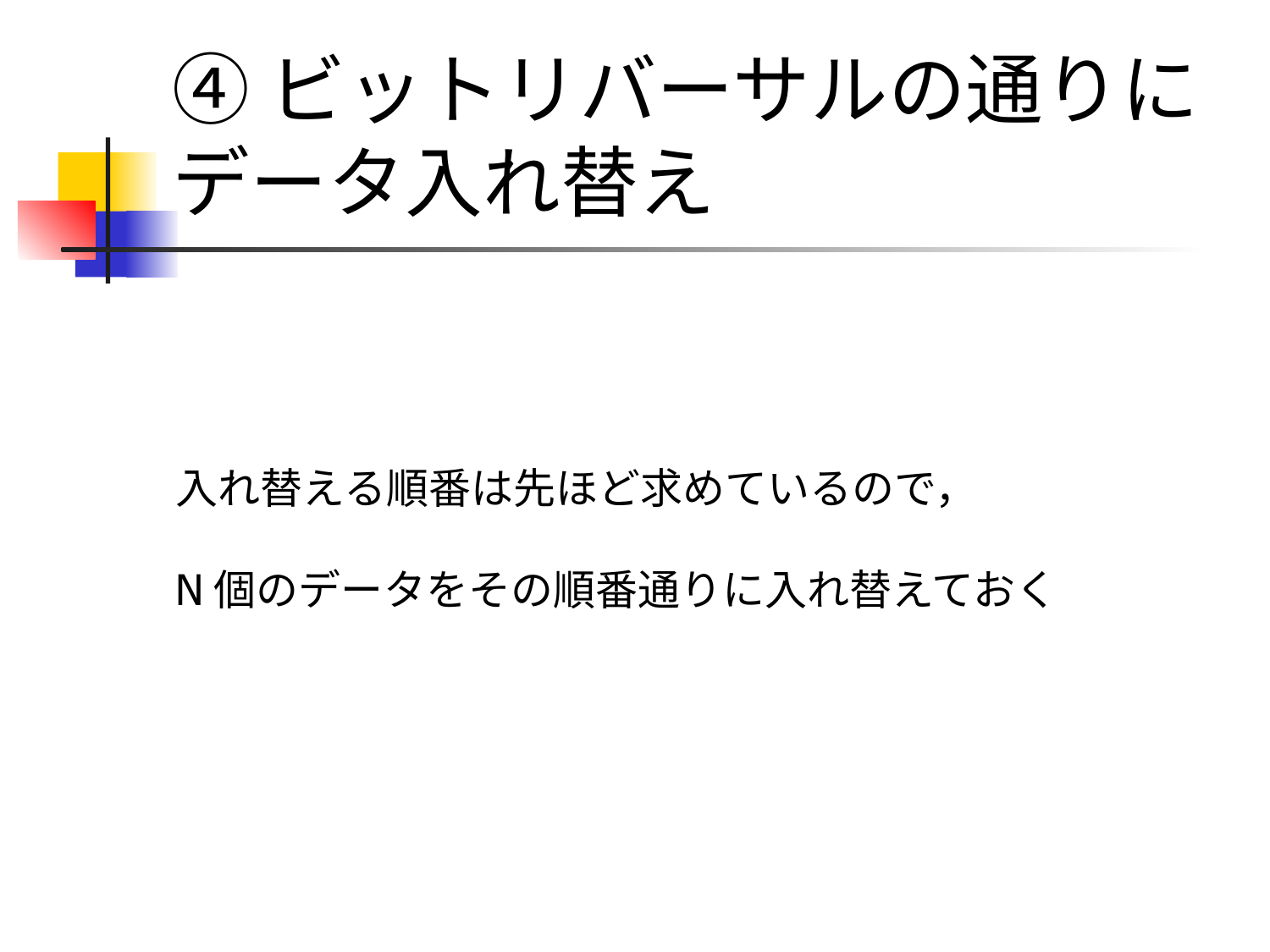

# ④ビットリバーサルの通りにデータ入れ替え
入れ替える順番は先ほど求めているので，

N個のデータをその順番通りに入れ替えておく